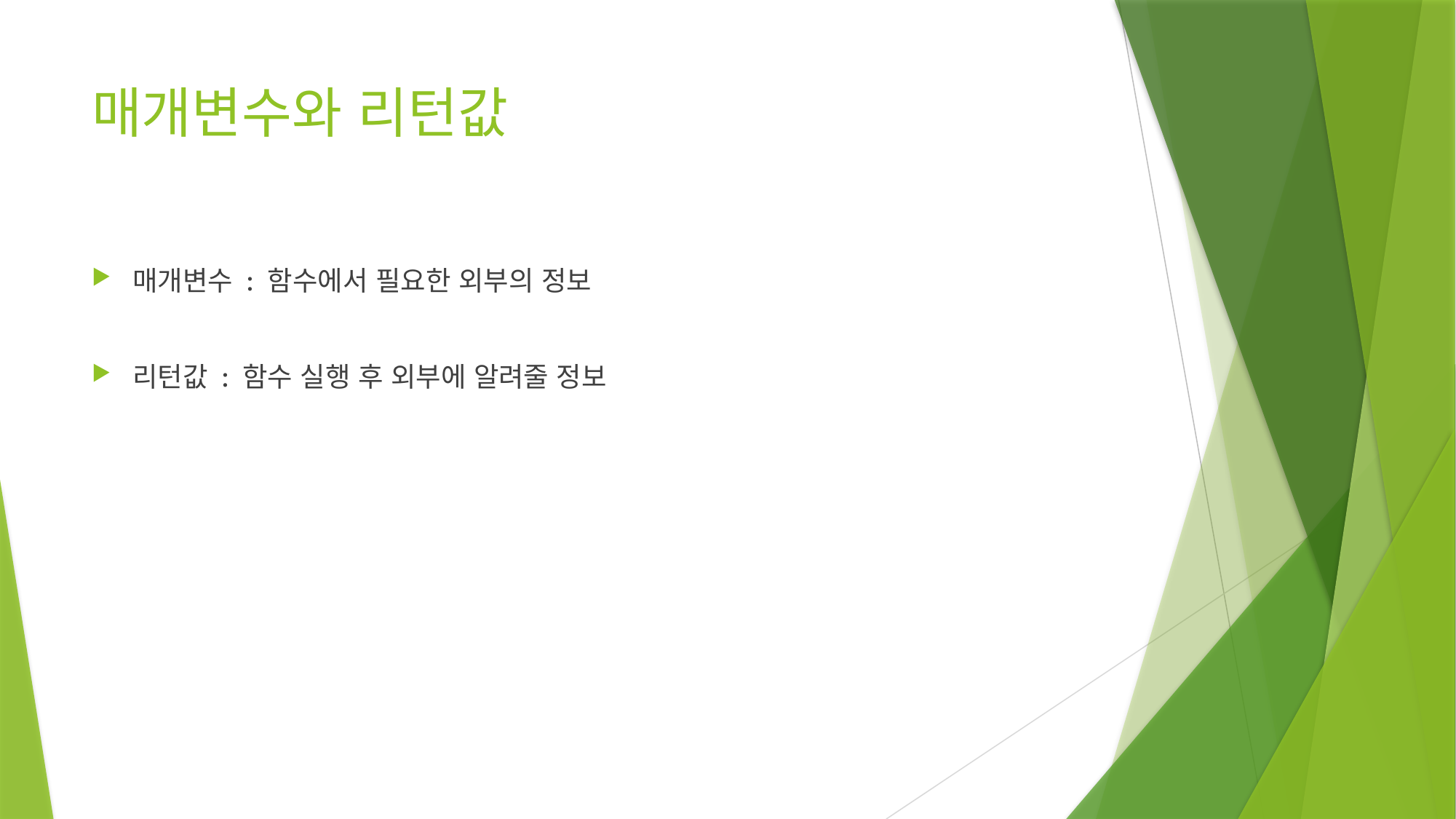

# 매개변수와 리턴값
매개변수 : 함수에서 필요한 외부의 정보

리턴값 : 함수 실행 후 외부에 알려줄 정보